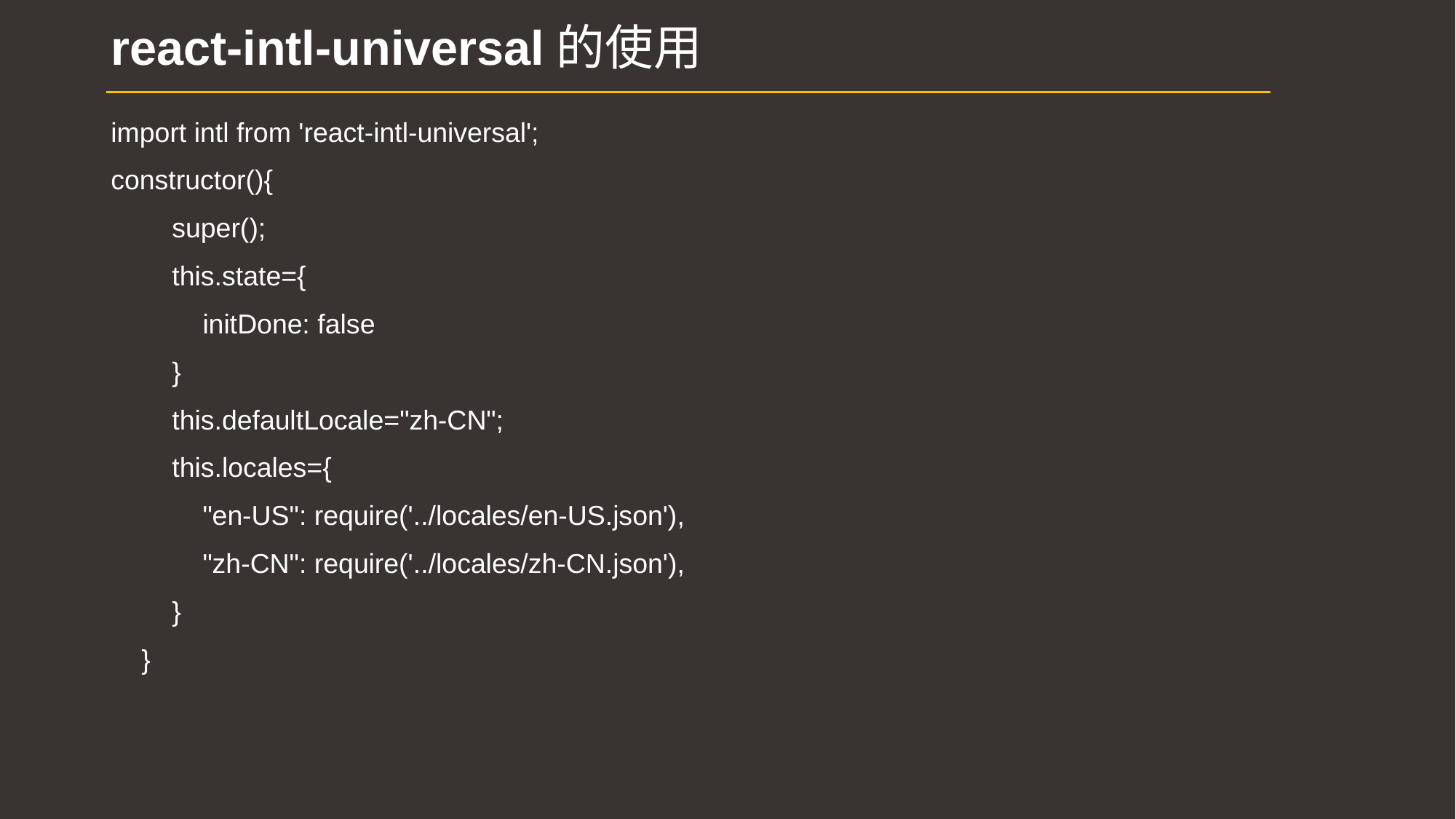

# react-intl-universal的使用
import intl from 'react-intl-universal';
constructor(){
        super();
        this.state={
            initDone: false
        }
        this.defaultLocale="zh-CN";
        this.locales={
            "en-US": require('../locales/en-US.json'),
            "zh-CN": require('../locales/zh-CN.json'),
        }
    }